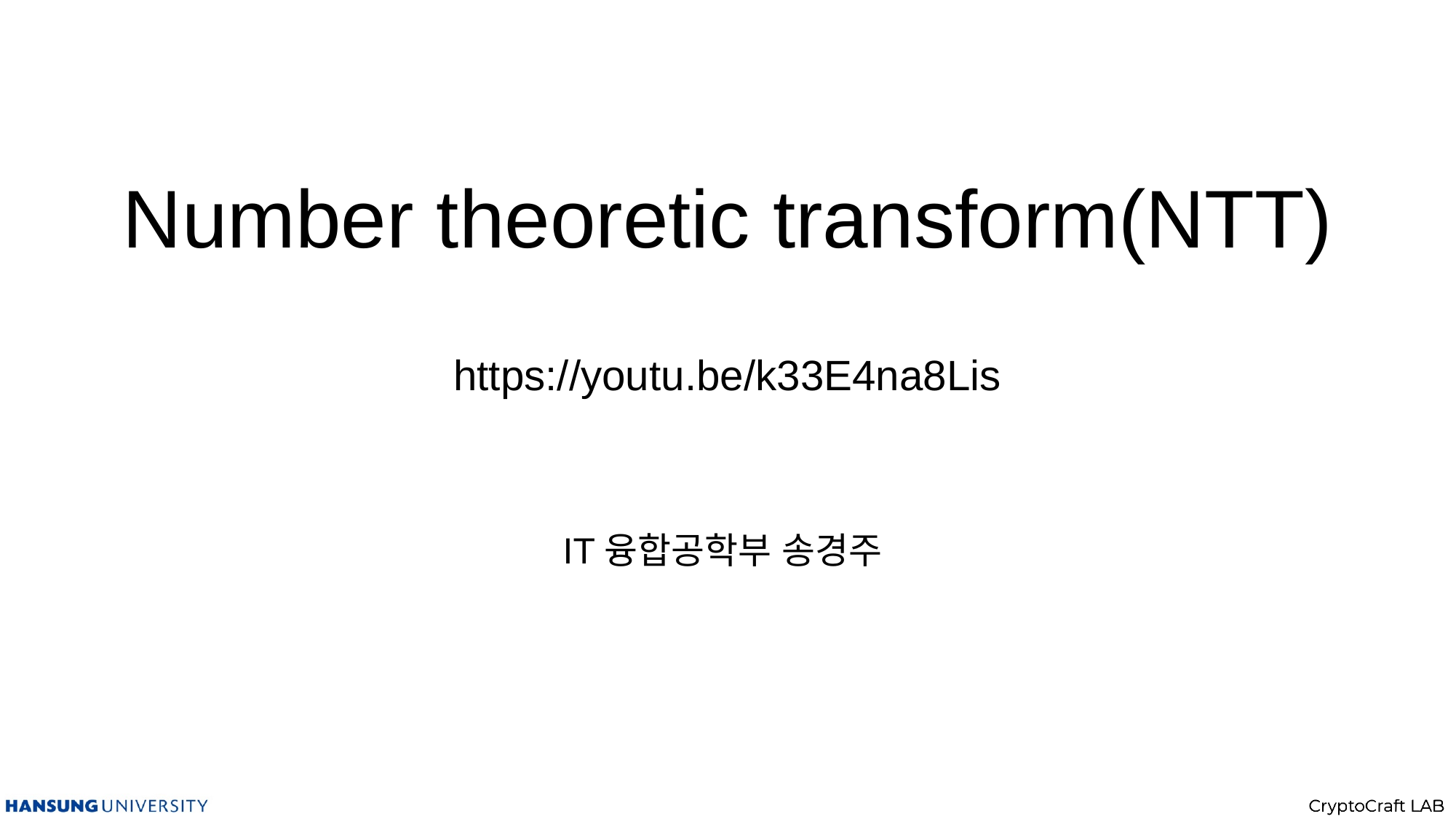

# Number theoretic transform(NTT) https://youtu.be/k33E4na8Lis
IT융합공학부 송경주